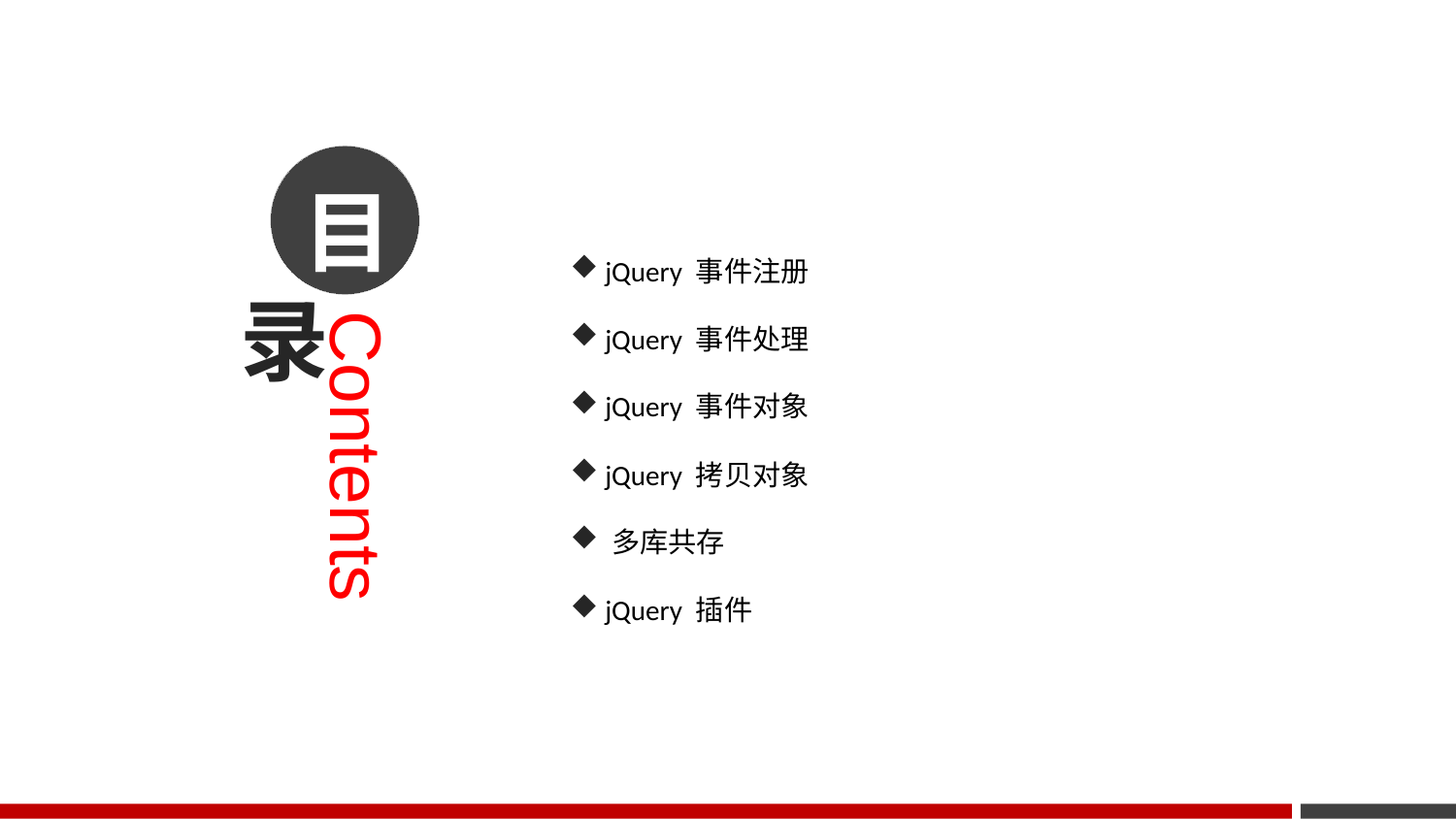

目
 jQuery 事件注册
 jQuery 事件处理
 jQuery 事件对象
 jQuery 拷贝对象
 多库共存
 jQuery 插件

录
Contents